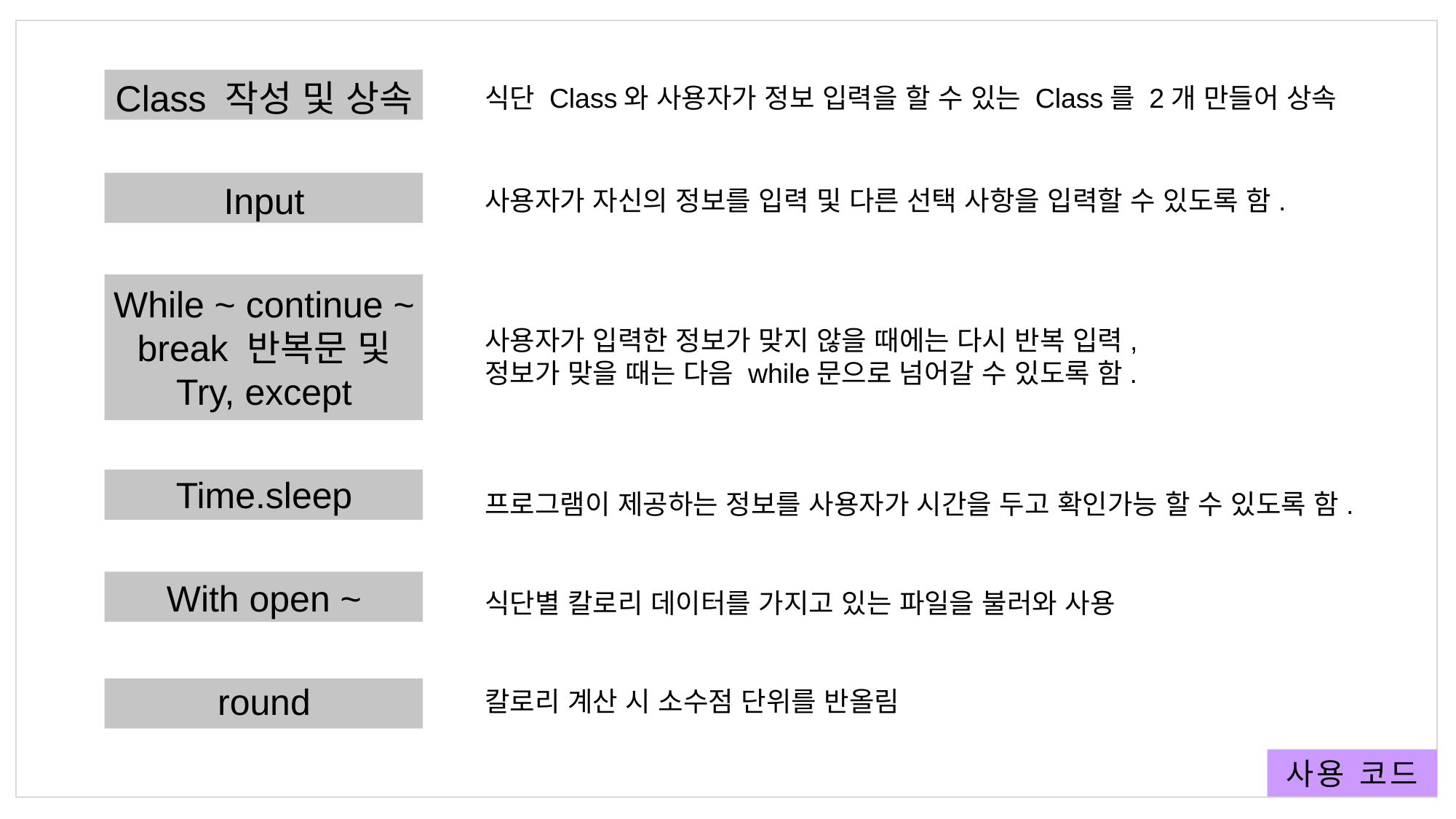

Class 작성 및 상속

식단 Class와 사용자가 정보 입력을 할 수 있는 Class를 2개 만들어 상속
Input

사용자가 자신의 정보를 입력 및 다른 선택 사항을 입력할 수 있도록 함.

While ~ continue ~ break 반복문 및
Try, except
사용자가 입력한 정보가 맞지 않을 때에는 다시 반복 입력,
정보가 맞을 때는 다음 while문으로 넘어갈 수 있도록 함.
Time.sleep

프로그램이 제공하는 정보를 사용자가 시간을 두고 확인가능 할 수 있도록 함.
With open ~

식단별 칼로리 데이터를 가지고 있는 파일을 불러와 사용
round

칼로리 계산 시 소수점 단위를 반올림
사용 코드